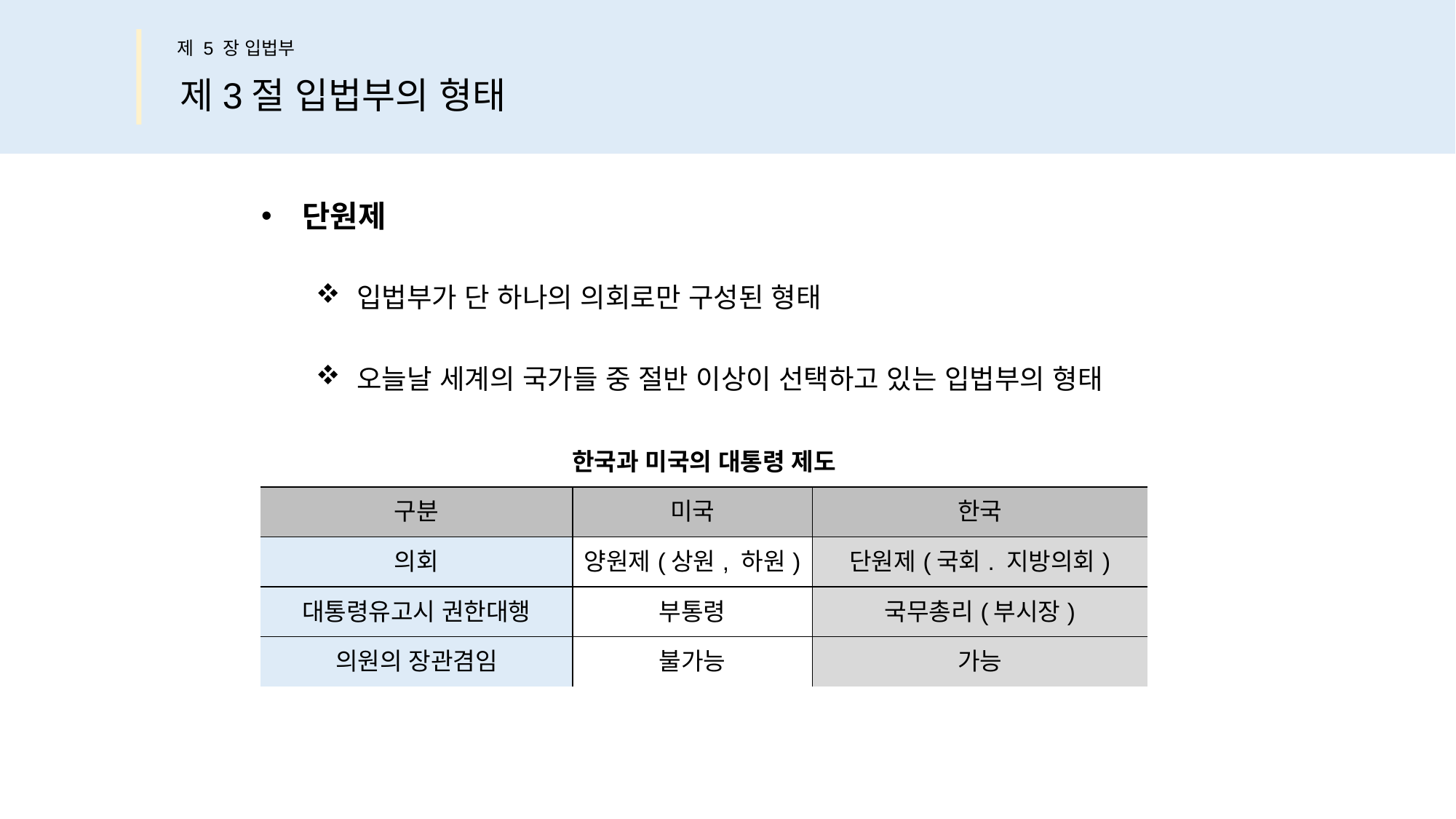

제 5 장 입법부
제3절 입법부의 형태
단원제

입법부가 단 하나의 의회로만 구성된 형태

오늘날 세계의 국가들 중 절반 이상이 선택하고 있는 입법부의 형태
| 한국과 미국의 대통령 제도 |  |  |
| --- | --- | --- |
| 구분 | 미국 | 한국 |
| 의회 | 양원제(상원, 하원) | 단원제(국회. 지방의회) |
| 대통령유고시 권한대행 | 부통령 | 국무총리(부시장) |
| 의원의 장관겸임 | 불가능 | 가능 |